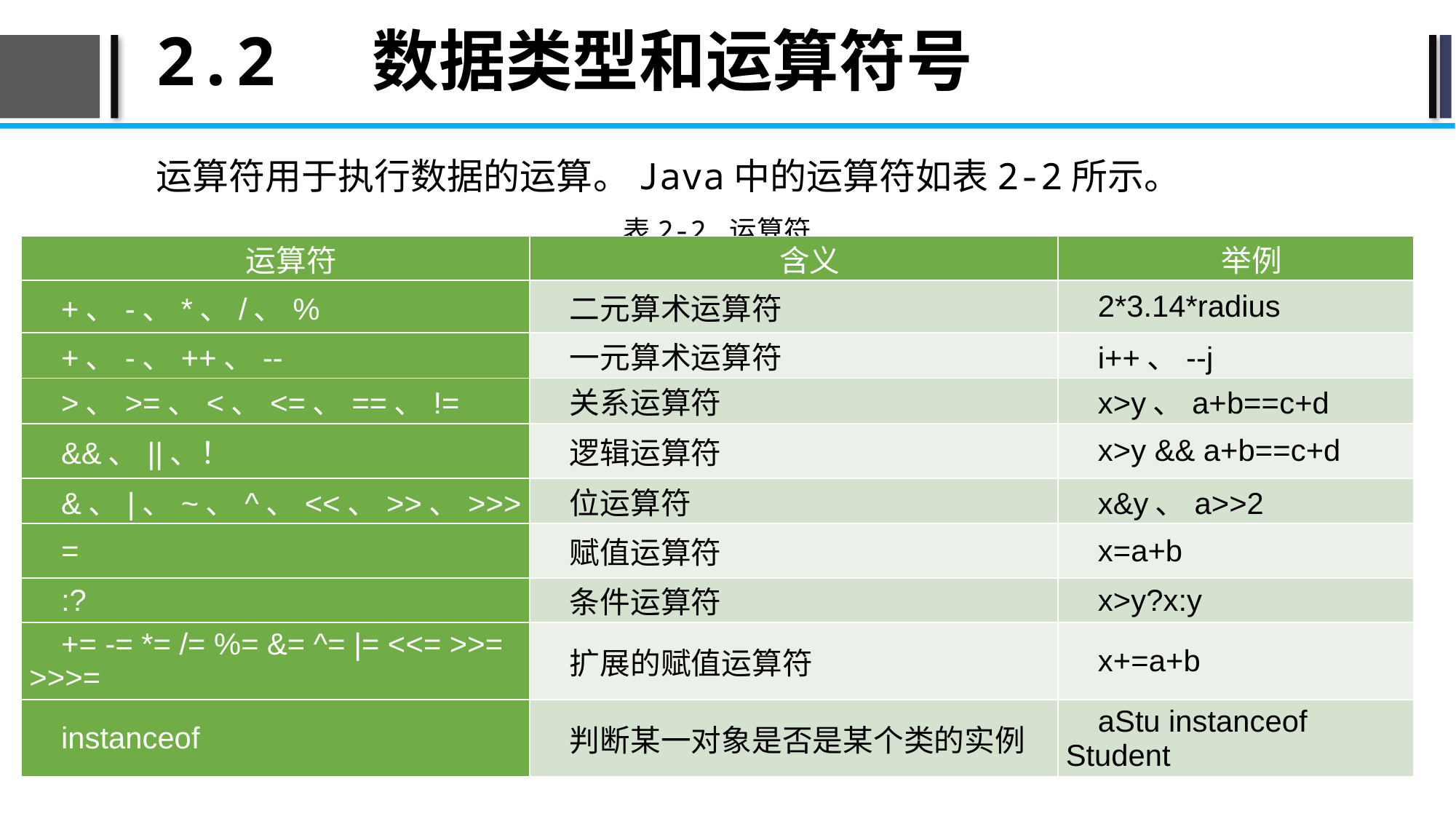

# 2.2  数据类型和运算符号

运算符用于执行数据的运算。Java中的运算符如表2-2所示。
表2-2 运算符

| 运算符 | 含义 | 举例 |
| --- | --- | --- |
| +、-、\*、/、% | 二元算术运算符 | 2\*3.14\*radius |
| +、-、++、-- | 一元算术运算符 | i++、--j |
| >、>=、<、<=、==、!= | 关系运算符 | x>y、a+b==c+d |
| &&、||、！ | 逻辑运算符 | x>y && a+b==c+d |
| &、|、~、^、<<、>>、>>> | 位运算符 | x&y、a>>2 |
| = | 赋值运算符 | x=a+b |
| :? | 条件运算符 | x>y?x:y |
| += -= \*= /= %= &= ^= |= <<= >>= >>>= | 扩展的赋值运算符 | x+=a+b |
| instanceof | 判断某一对象是否是某个类的实例 | aStu instanceof Student |